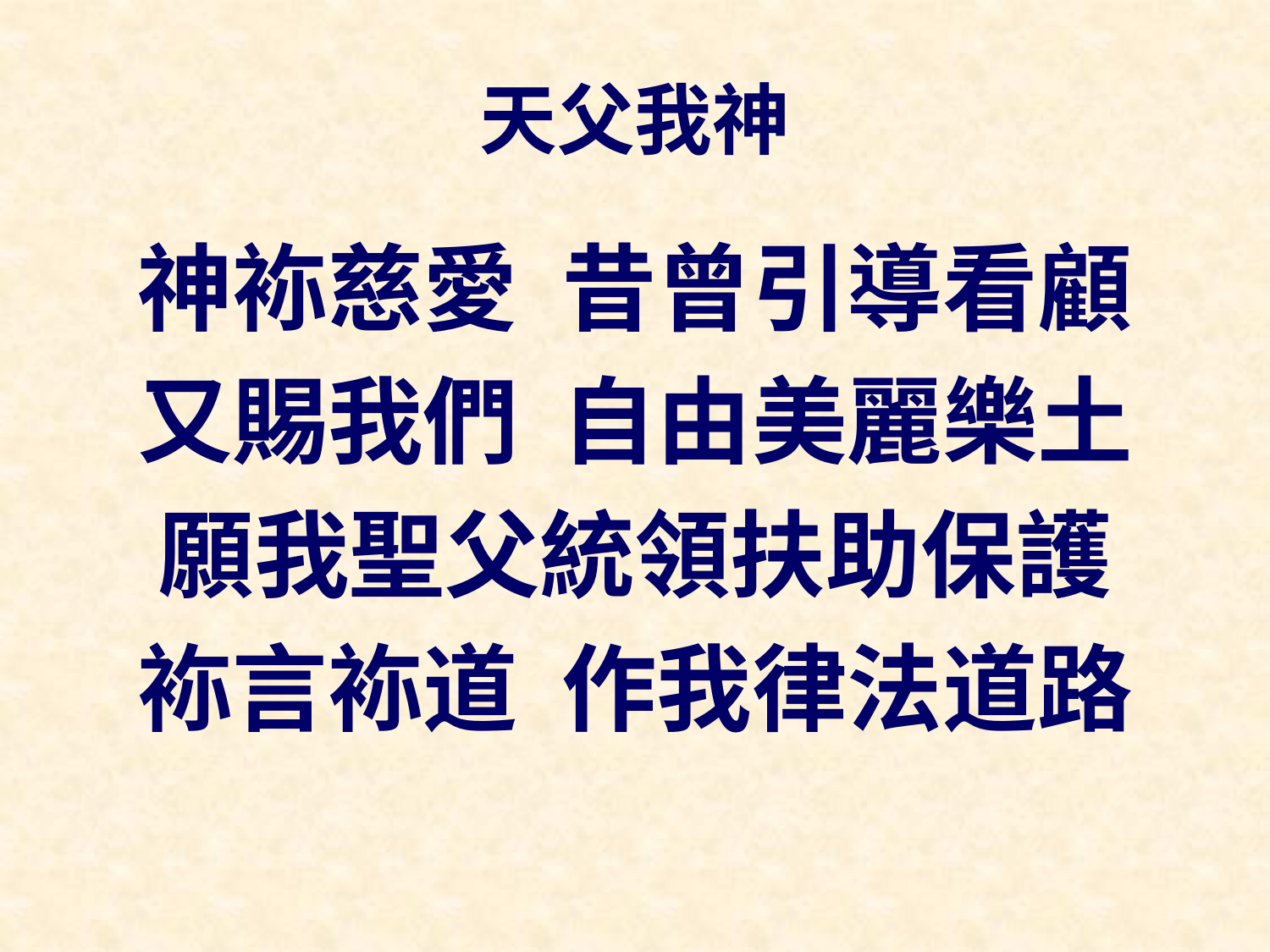

# 天父我神
神袮慈愛  昔曾引導看顧
又賜我們  自由美麗樂土
願我聖父統領扶助保護
袮言袮道  作我律法道路